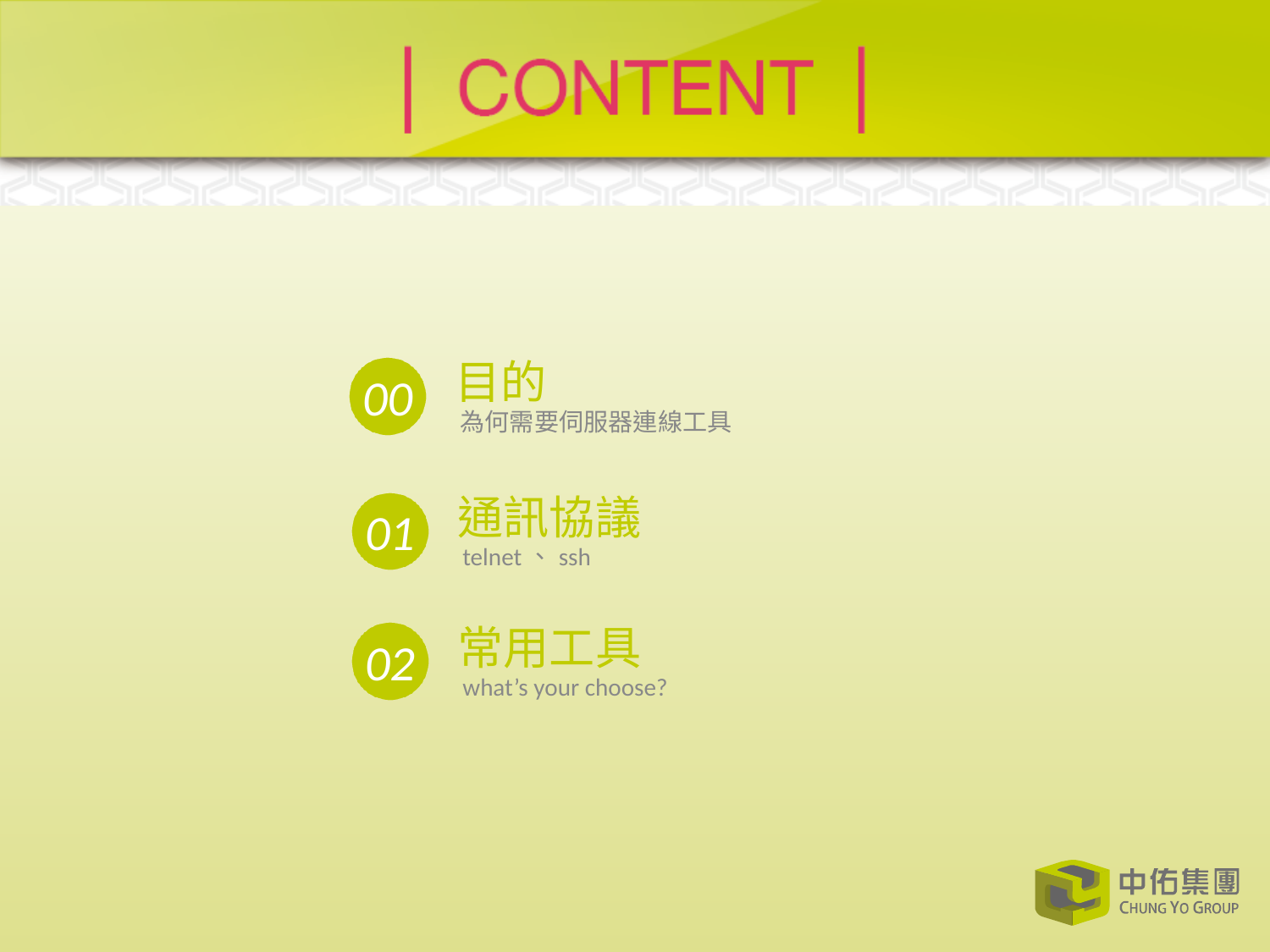

00
目的
為何需要伺服器連線工具
01
通訊協議
telnet、ssh
02
常用工具
what’s your choose?